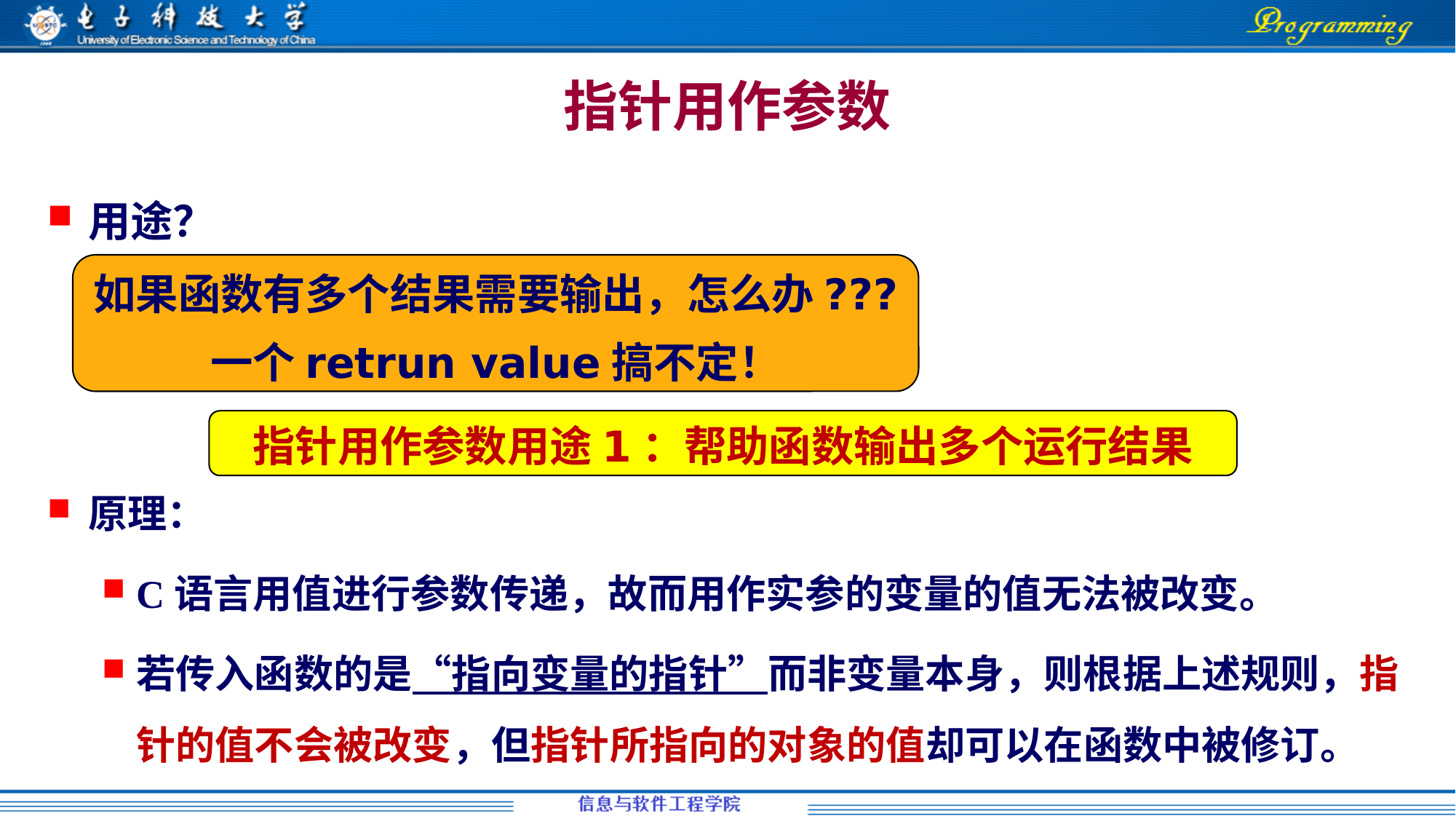

# 指针用作参数
用途？

原理：
C语言用值进行参数传递，故而用作实参的变量的值无法被改变。
若传入函数的是“指向变量的指针”而非变量本身，则根据上述规则，指针的值不会被改变，但指针所指向的对象的值却可以在函数中被修订。
如果函数有多个结果需要输出，怎么办???
一个retrun value搞不定！
指针用作参数用途1：帮助函数输出多个运行结果